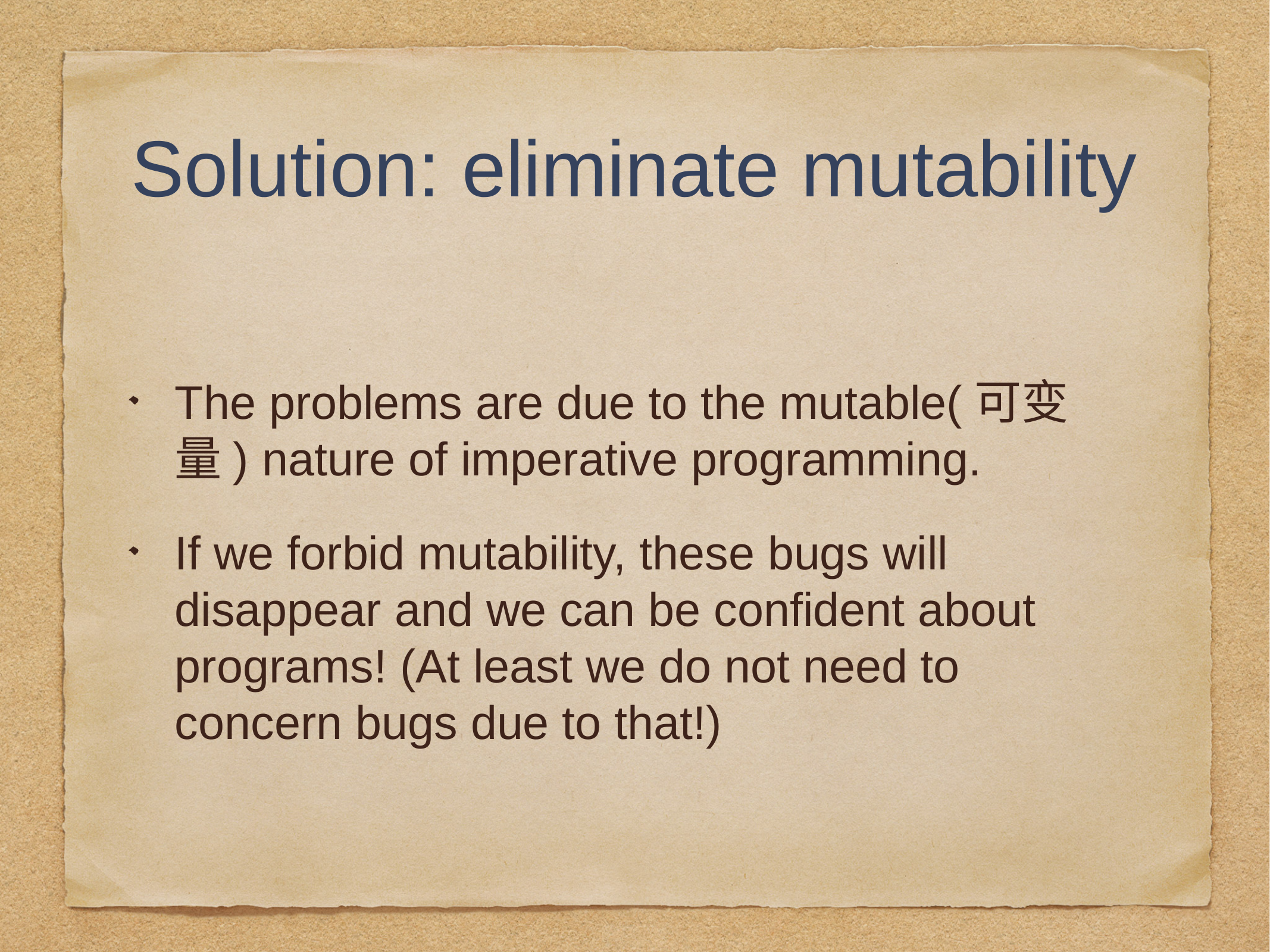

# Solution: eliminate mutability
The problems are due to the mutable(可变量) nature of imperative programming.
If we forbid mutability, these bugs will disappear and we can be confident about  programs! (At least we do not need to concern bugs due to that!)